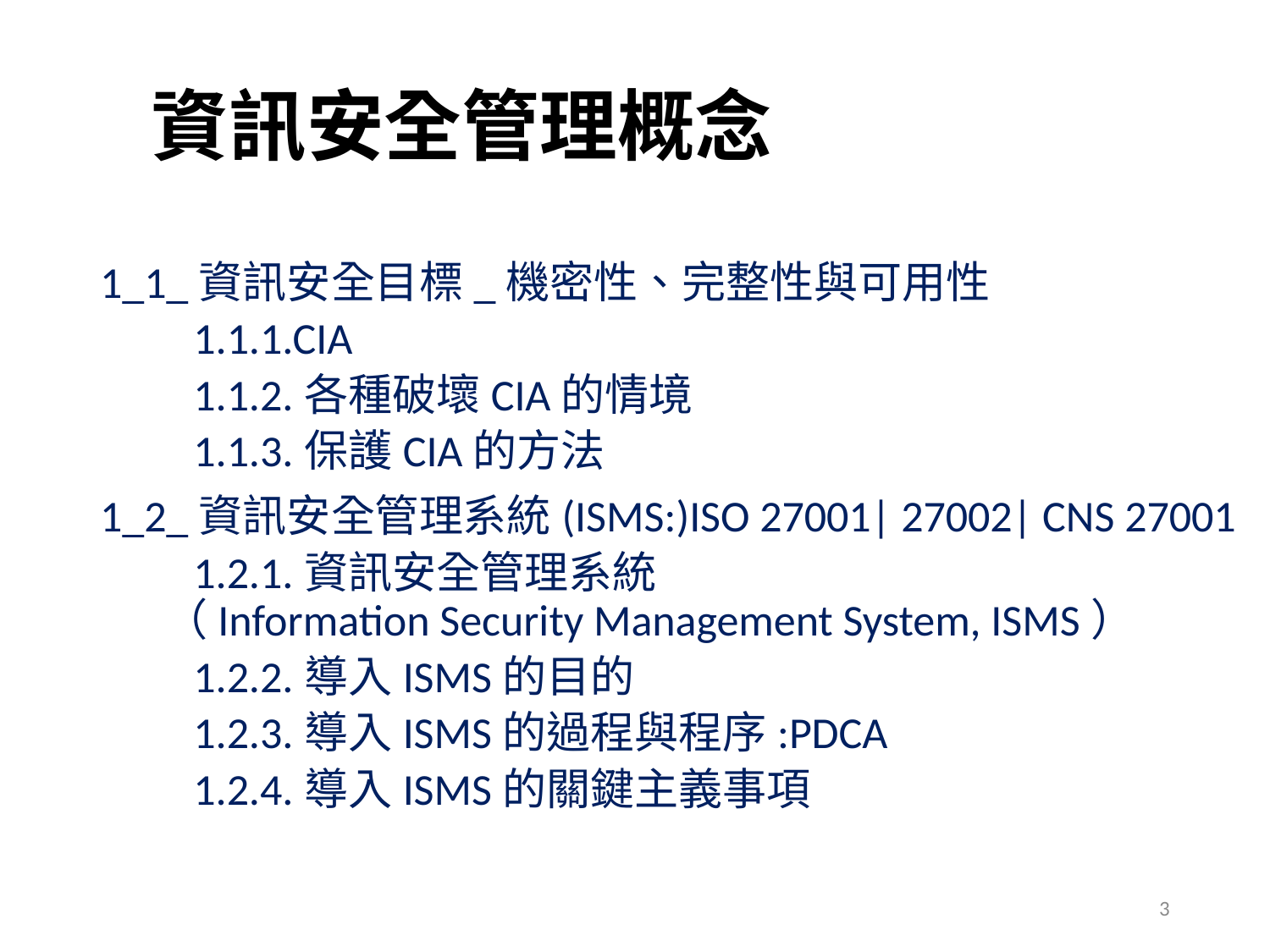

資訊安全管理概念
1_1_資訊安全目標_機密性、完整性與可用性
   1.1.1.CIA
   1.1.2.各種破壞CIA的情境
   1.1.3.保護CIA的方法
1_2_資訊安全管理系統(ISMS:)ISO 27001| 27002| CNS 27001
   1.2.1.資訊安全管理系統                                                              （Information Security Management System, ISMS）
   1.2.2.導入ISMS的目的
   1.2.3.導入ISMS的過程與程序:PDCA
   1.2.4.導入ISMS的關鍵主義事項
3